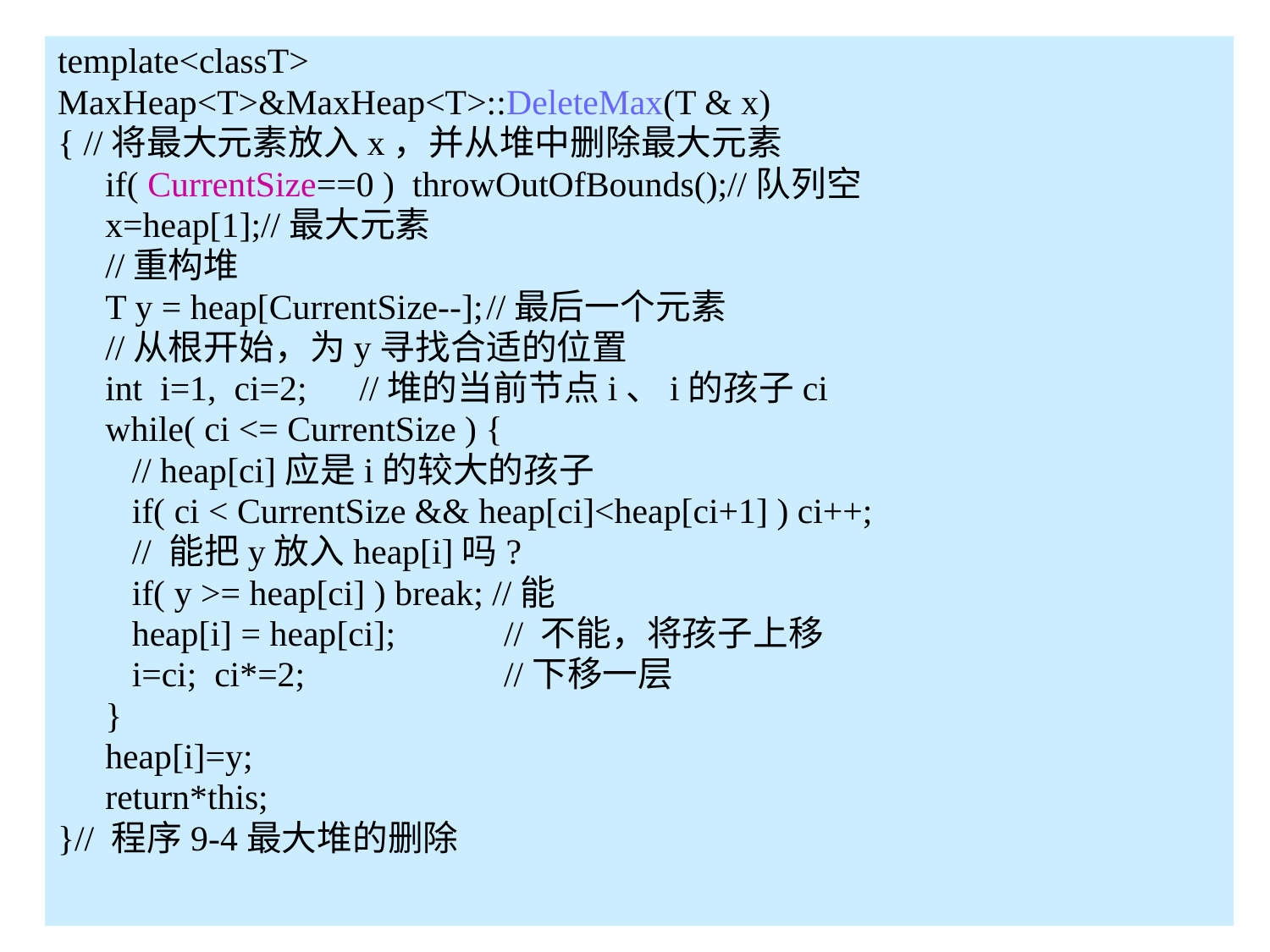

template<classT>
MaxHeap<T>&MaxHeap<T>::DeleteMax(T & x)
{ //将最大元素放入x，并从堆中删除最大元素
	if( CurrentSize==0 )  throwOutOfBounds();//队列空
	x=heap[1];//最大元素
	//重构堆
	T y = heap[CurrentSize--];	//最后一个元素
	//从根开始，为y寻找合适的位置
	int  i=1,  ci=2; 	//堆的当前节点i、i的孩子ci
	while( ci <= CurrentSize ) {
	   // heap[ci]应是i的较大的孩子
	   if( ci < CurrentSize && heap[ci]<heap[ci+1] ) ci++;
	   // 能把y放入heap[i]吗?
	   if( y >= heap[ci] ) break; //能
	   heap[i] = heap[ci];	  // 不能，将孩子上移
	   i=ci;  ci*=2; 		  //下移一层
	}
	heap[i]=y;
	return*this;
}// 程序9-4最大堆的删除
17

9.3.5  类MaxHeap